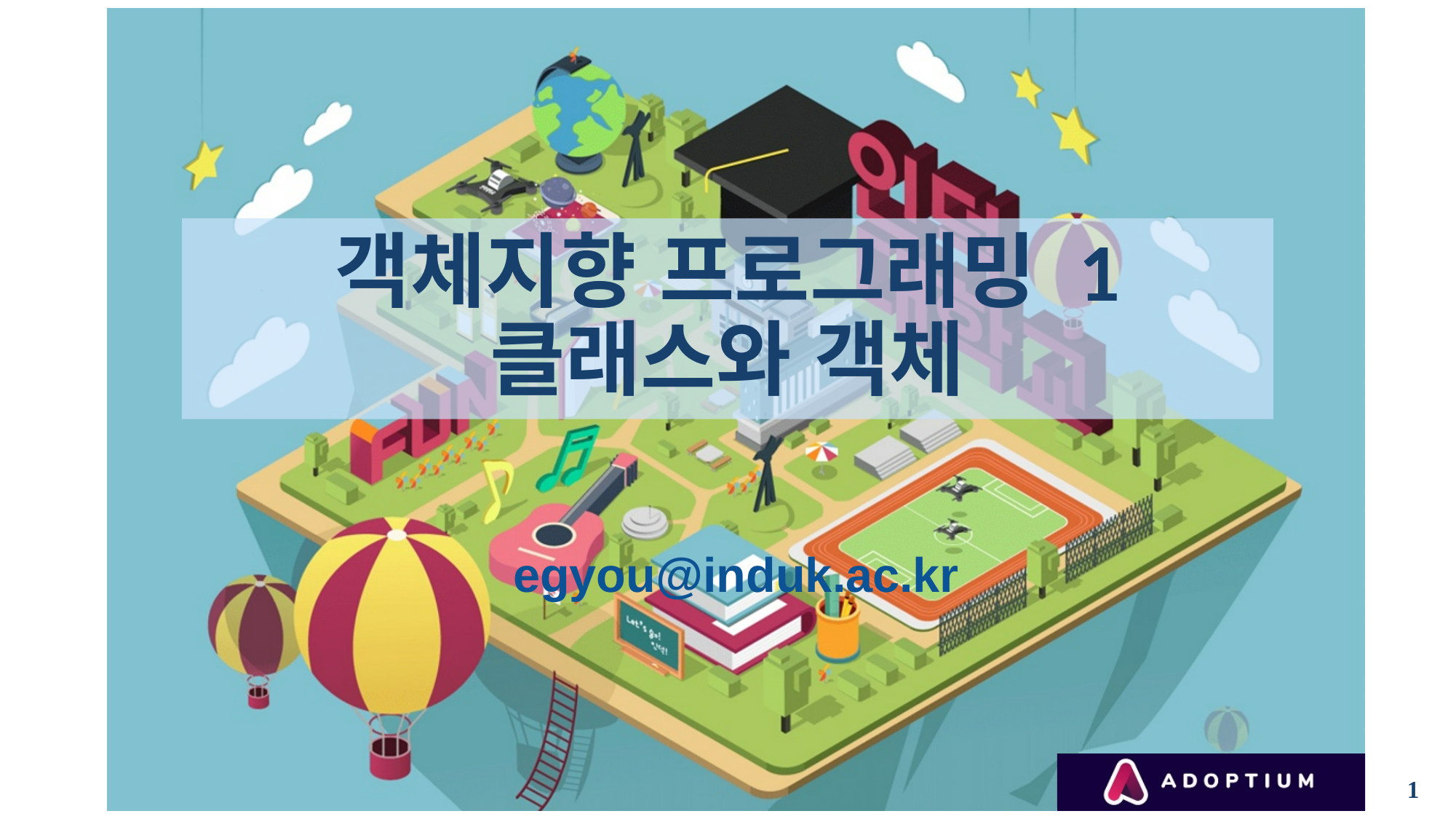

# 객체지향 프로그래밍 1 클래스와 객체
egyou@induk.ac.kr

1